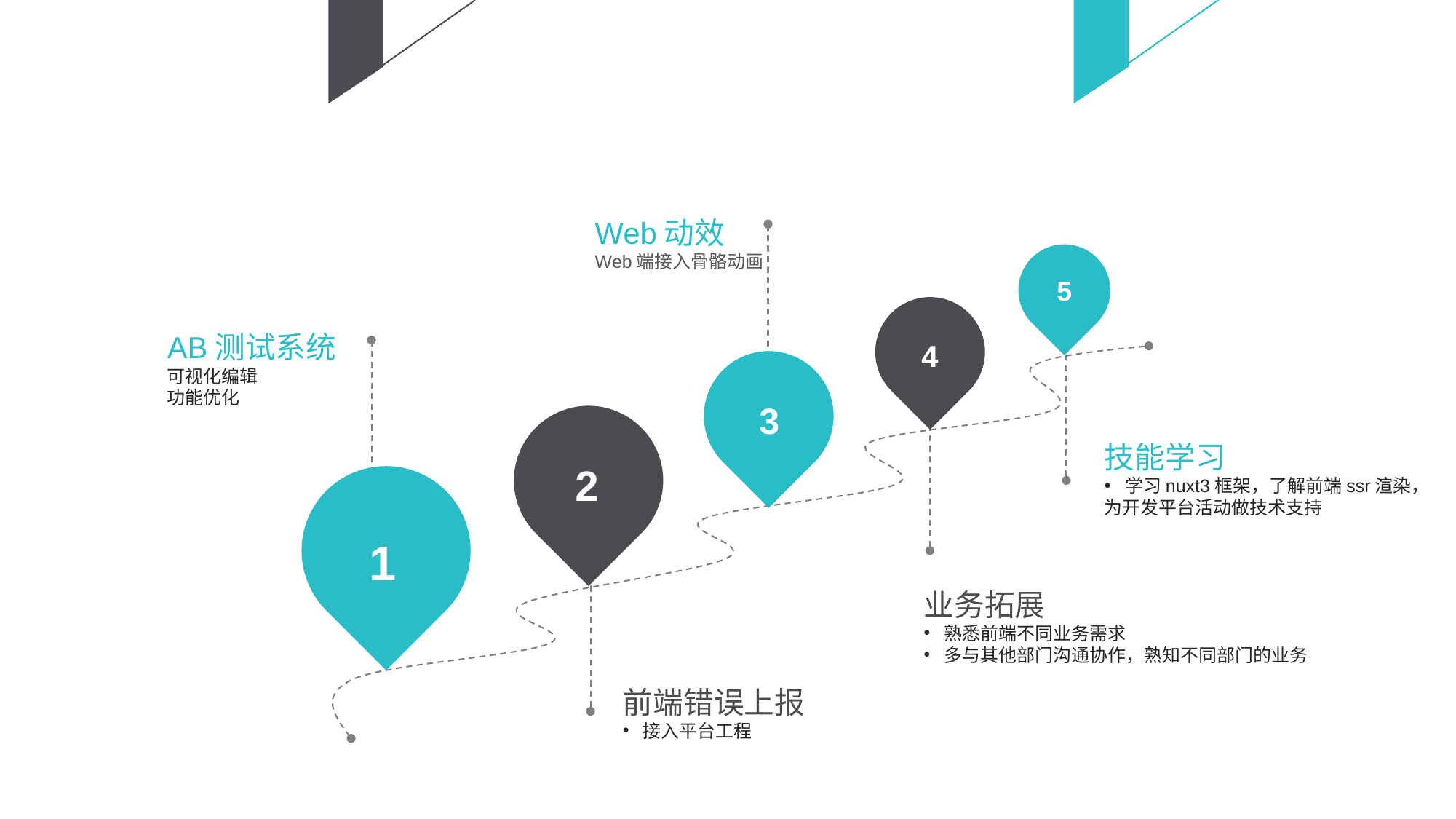

Web动效
Web端接入骨骼动画

5

4
AB测试系统
可视化编辑
功能优化

3

2

技能学习
学习nuxt3框架，了解前端ssr渲染，
为开发平台活动做技术支持

1

业务拓展
熟悉前端不同业务需求
多与其他部门沟通协作，熟知不同部门的业务
前端错误上报
接入平台工程